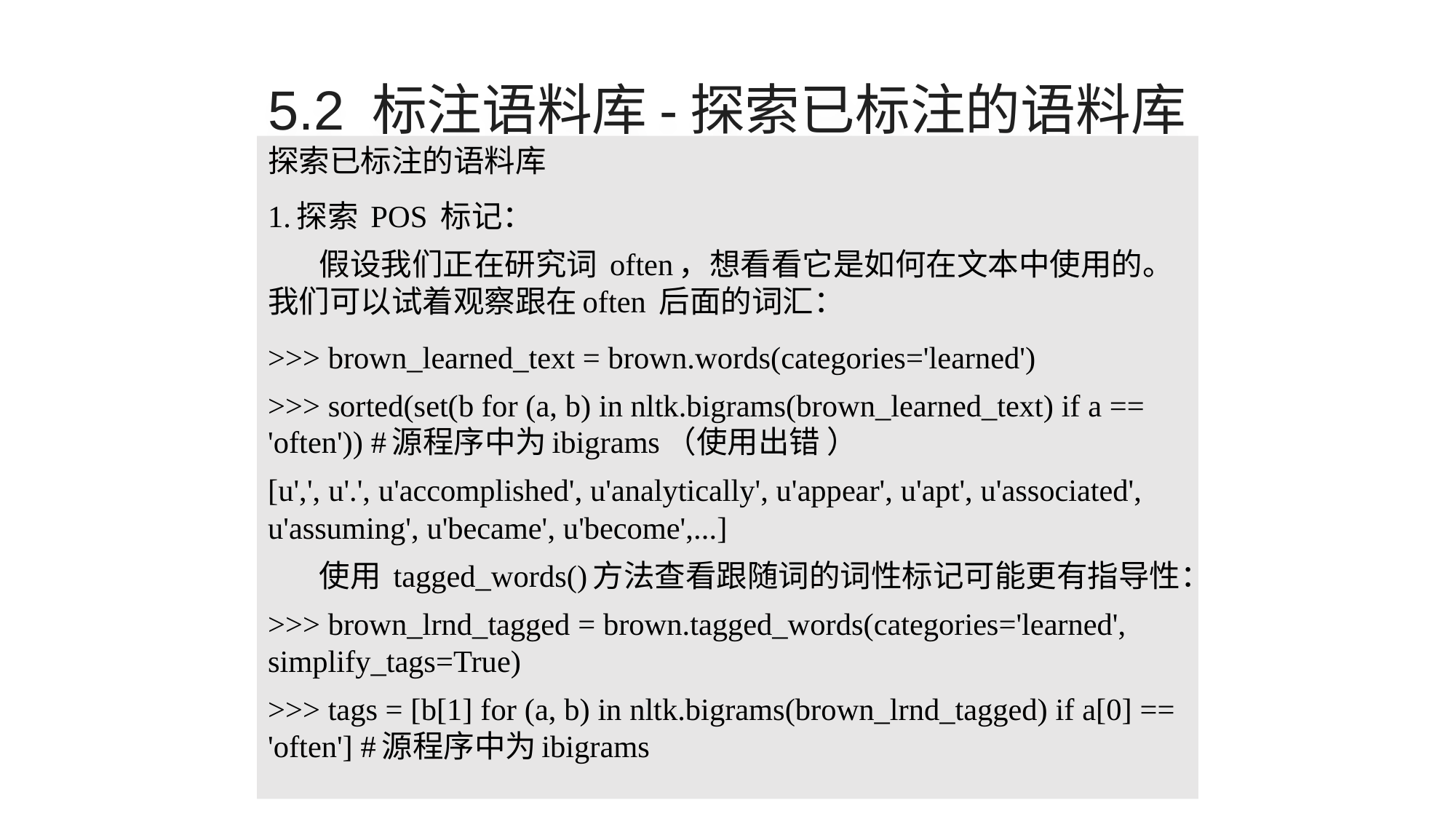

# 5.2 标注语料库-探索已标注的语料库
探索已标注的语料库
1.探索 POS 标记：
假设我们正在研究词 often，想看看它是如何在文本中使用的。我们可以试着观察跟在often 后面的词汇：
>>> brown_learned_text = brown.words(categories='learned')
>>> sorted(set(b for (a, b) in nltk.bigrams(brown_learned_text) if a == 'often')) #源程序中为ibigrams（使用出错 ）
[u',', u'.', u'accomplished', u'analytically', u'appear', u'apt', u'associated', u'assuming', u'became', u'become',...]
使用 tagged_words()方法查看跟随词的词性标记可能更有指导性：
>>> brown_lrnd_tagged = brown.tagged_words(categories='learned', simplify_tags=True)
>>> tags = [b[1] for (a, b) in nltk.bigrams(brown_lrnd_tagged) if a[0] == 'often'] #源程序中为ibigrams